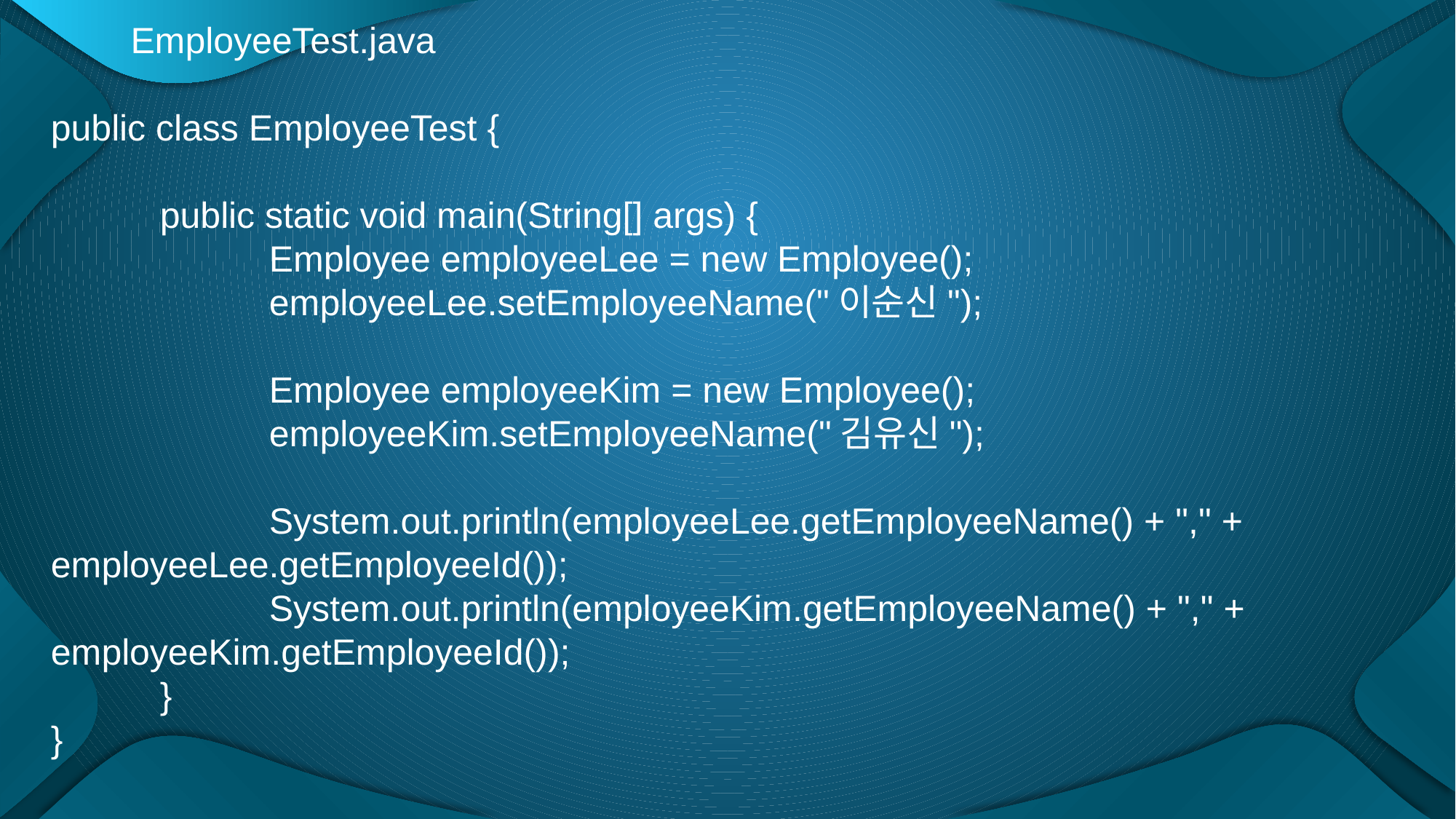

EmployeeTest.java
public class EmployeeTest {

	public static void main(String[] args) {
		Employee employeeLee = new Employee();
		employeeLee.setEmployeeName("이순신");

		Employee employeeKim = new Employee();
		employeeKim.setEmployeeName("김유신");

		System.out.println(employeeLee.getEmployeeName() + "," + employeeLee.getEmployeeId());
		System.out.println(employeeKim.getEmployeeName() + "," + employeeKim.getEmployeeId());
	}
}